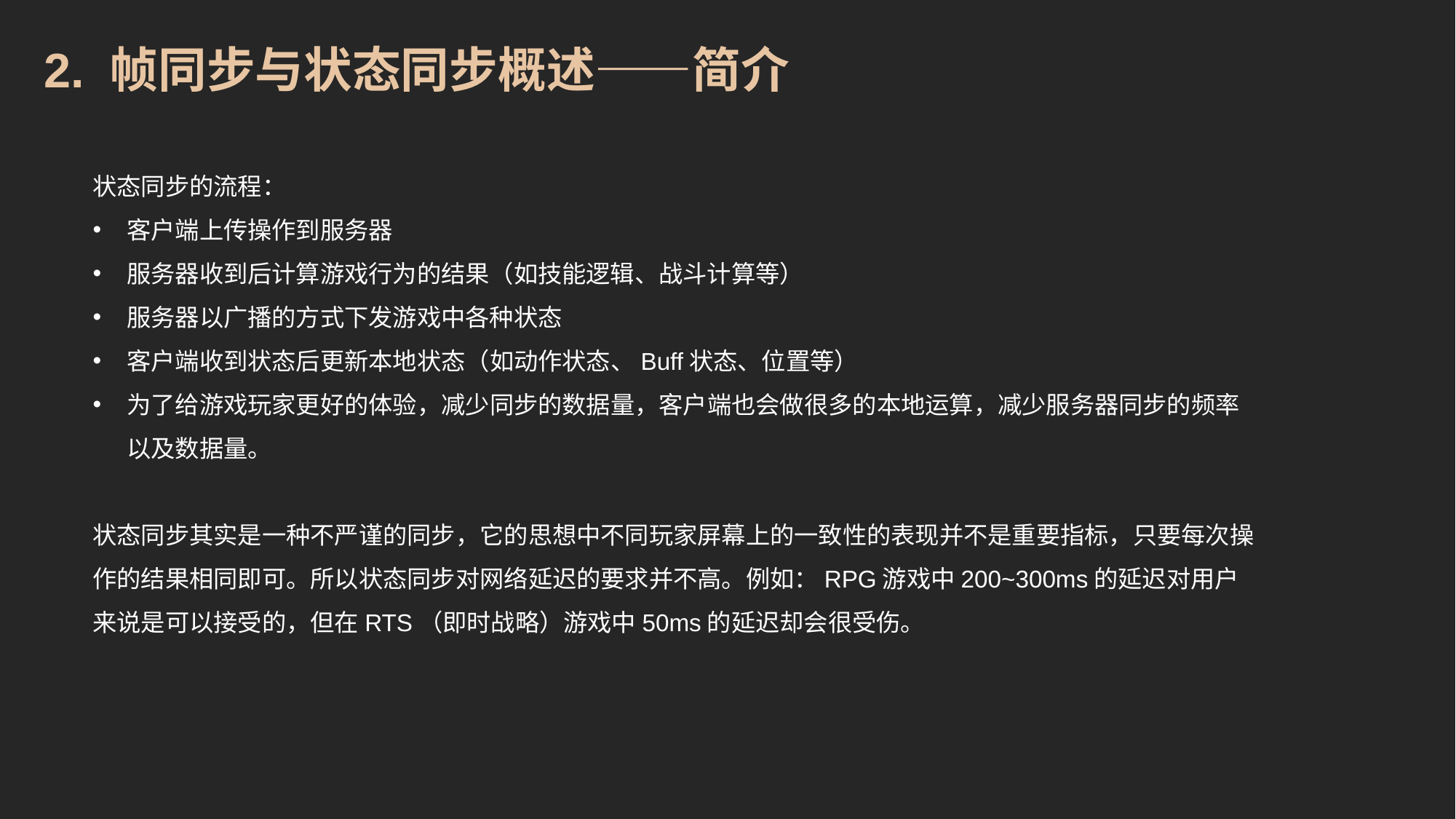

2. 帧同步与状态同步概述——简介

状态同步的流程：
客户端上传操作到服务器
服务器收到后计算游戏行为的结果（如技能逻辑、战斗计算等）
服务器以广播的方式下发游戏中各种状态
客户端收到状态后更新本地状态（如动作状态、Buff状态、位置等）
为了给游戏玩家更好的体验，减少同步的数据量，客户端也会做很多的本地运算，减少服务器同步的频率以及数据量。

状态同步其实是一种不严谨的同步，它的思想中不同玩家屏幕上的一致性的表现并不是重要指标，只要每次操作的结果相同即可。所以状态同步对网络延迟的要求并不高。例如：RPG游戏中200~300ms的延迟对用户来说是可以接受的，但在RTS（即时战略）游戏中50ms的延迟却会很受伤。